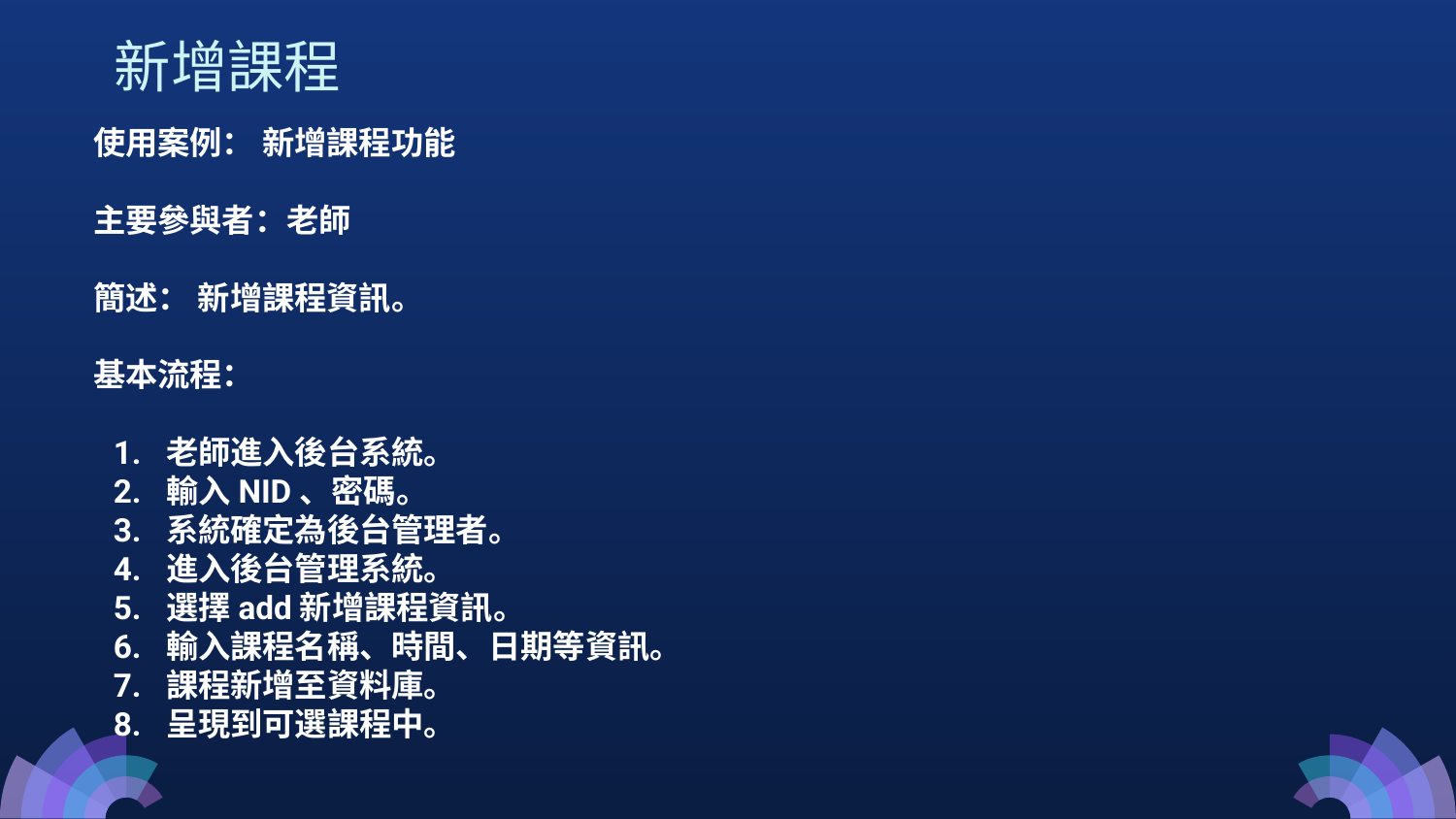

新增課程
使用案例： 新增課程功能

主要參與者：老師

簡述： 新增課程資訊。

基本流程：

老師進入後台系統。
輸入NID、密碼。
系統確定為後台管理者。
進入後台管理系統。
選擇add新增課程資訊。
輸入課程名稱、時間、日期等資訊。
課程新增至資料庫。
呈現到可選課程中。